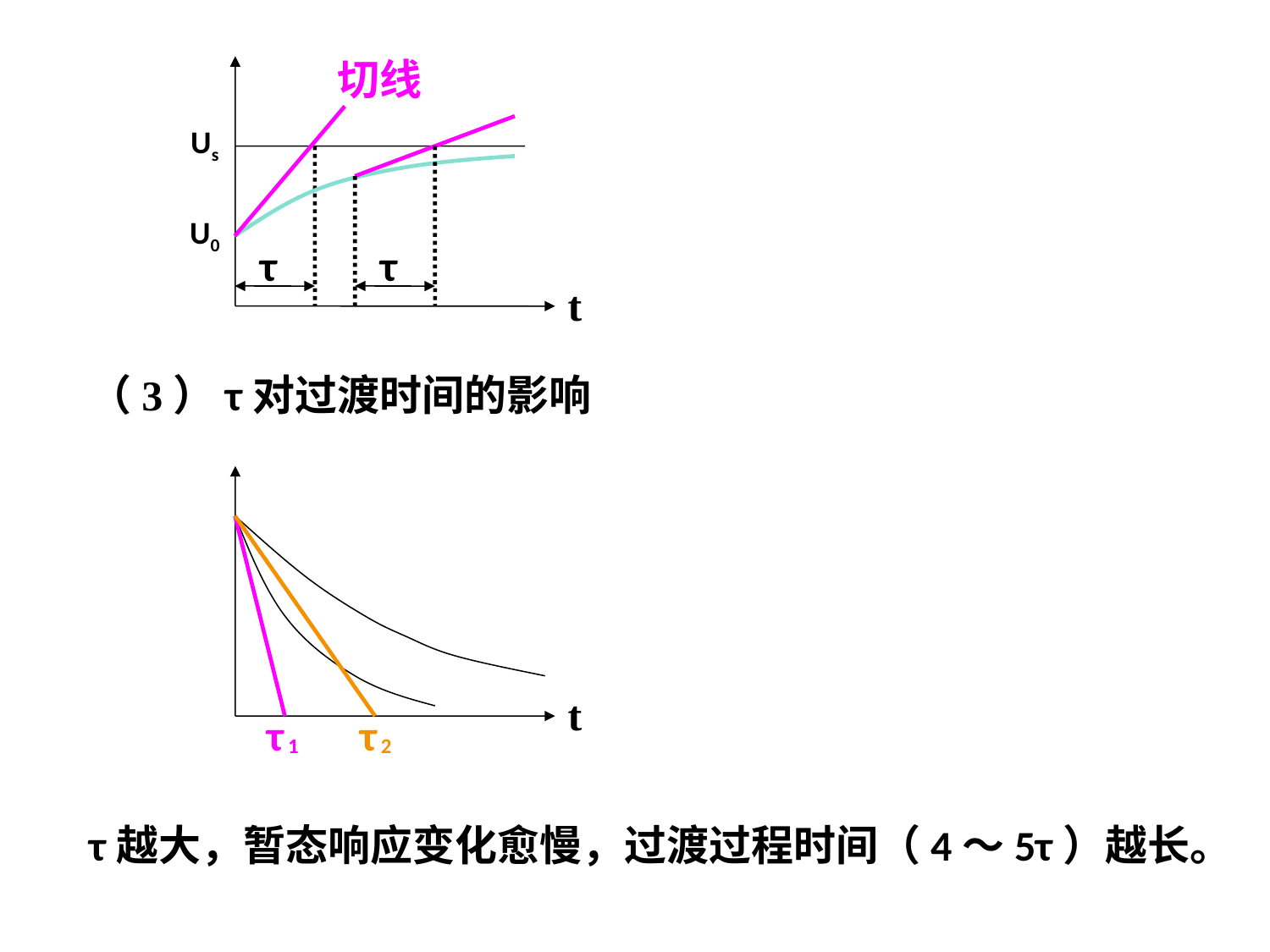

切线

Us

U0
τ
τ
t

       （3）τ对过渡时间的影响

t
τ
τ

2
1
       τ越大，暂态响应变化愈慢，过渡过程时间（4～5τ）越长。